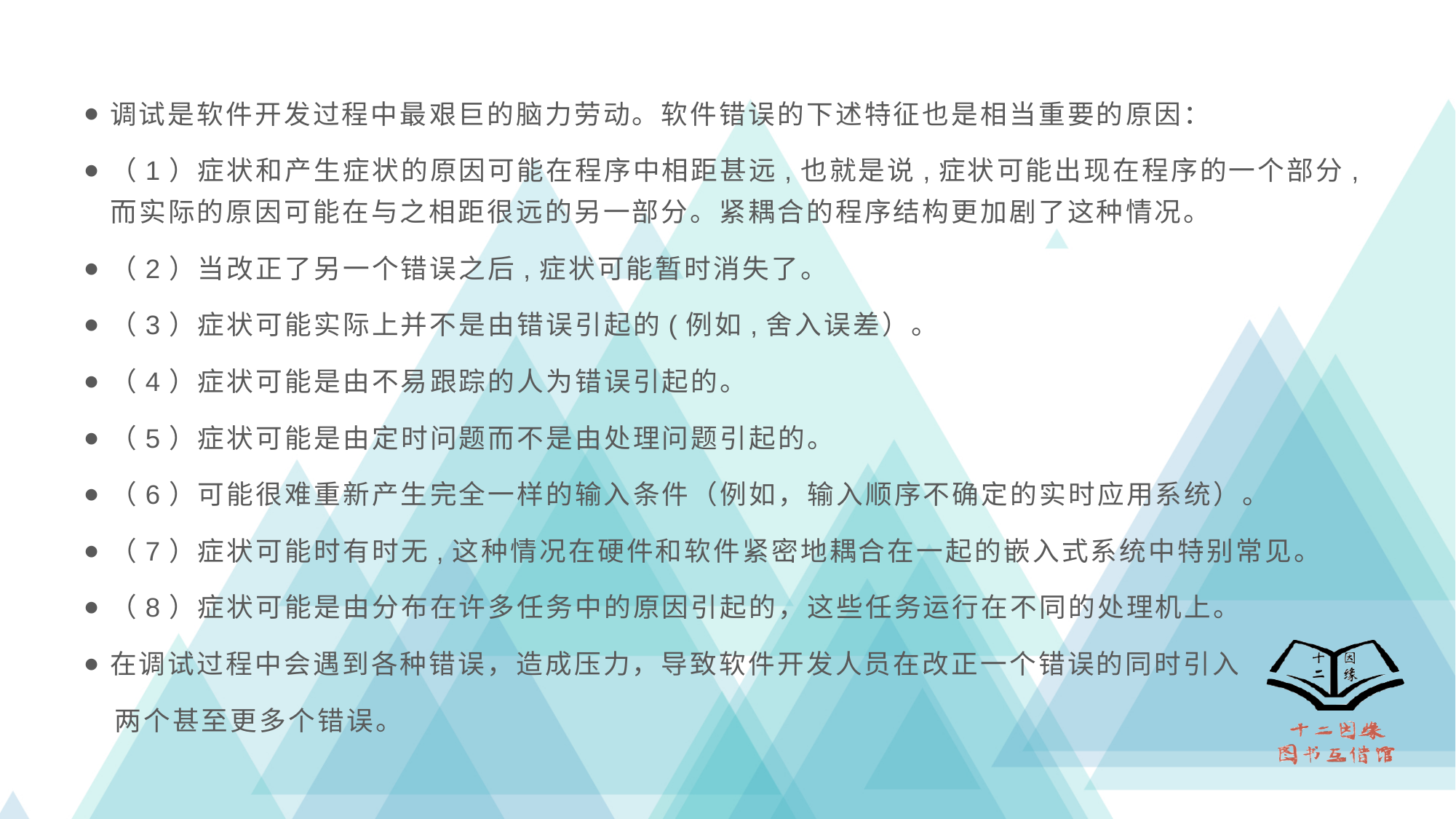

调试是软件开发过程中最艰巨的脑力劳动。软件错误的下述特征也是相当重要的原因：
（1）症状和产生症状的原因可能在程序中相距甚远,也就是说,症状可能出现在程序的一个部分,而实际的原因可能在与之相距很远的另一部分。紧耦合的程序结构更加剧了这种情况。
（2）当改正了另一个错误之后,症状可能暂时消失了。
（3）症状可能实际上并不是由错误引起的(例如,舍入误差）。
（4）症状可能是由不易跟踪的人为错误引起的。
（5）症状可能是由定时问题而不是由处理问题引起的。
（6）可能很难重新产生完全一样的输入条件（例如，输入顺序不确定的实时应用系统）。
（7）症状可能时有时无,这种情况在硬件和软件紧密地耦合在一起的嵌入式系统中特别常见。
（8）症状可能是由分布在许多任务中的原因引起的，这些任务运行在不同的处理机上。
在调试过程中会遇到各种错误，造成压力，导致软件开发人员在改正一个错误的同时引入
   两个甚至更多个错误。